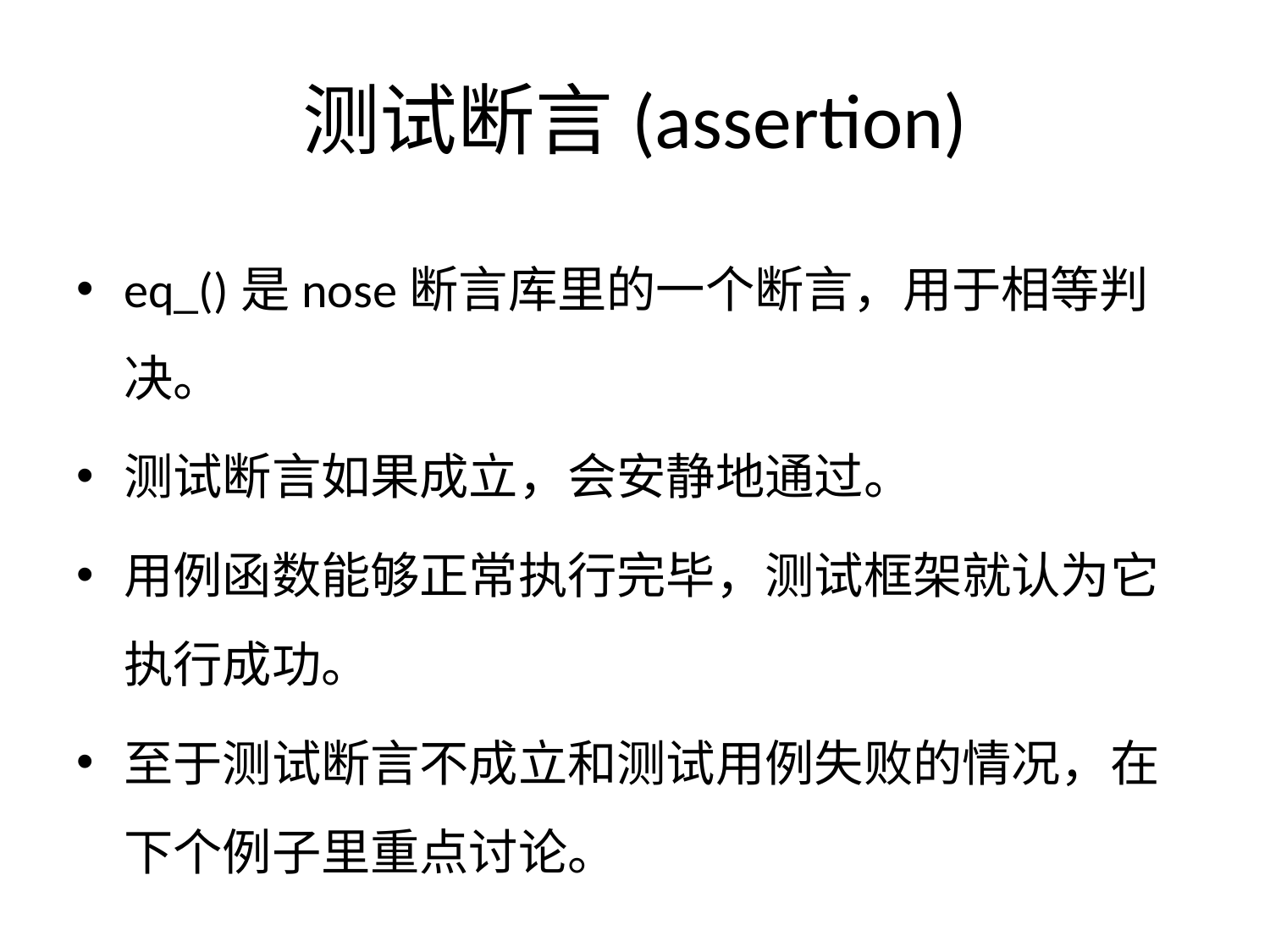

# 测试断言(assertion)
eq_()是nose断言库里的一个断言，用于相等判决。
测试断言如果成立，会安静地通过。
用例函数能够正常执行完毕，测试框架就认为它执行成功。
至于测试断言不成立和测试用例失败的情况，在下个例子里重点讨论。